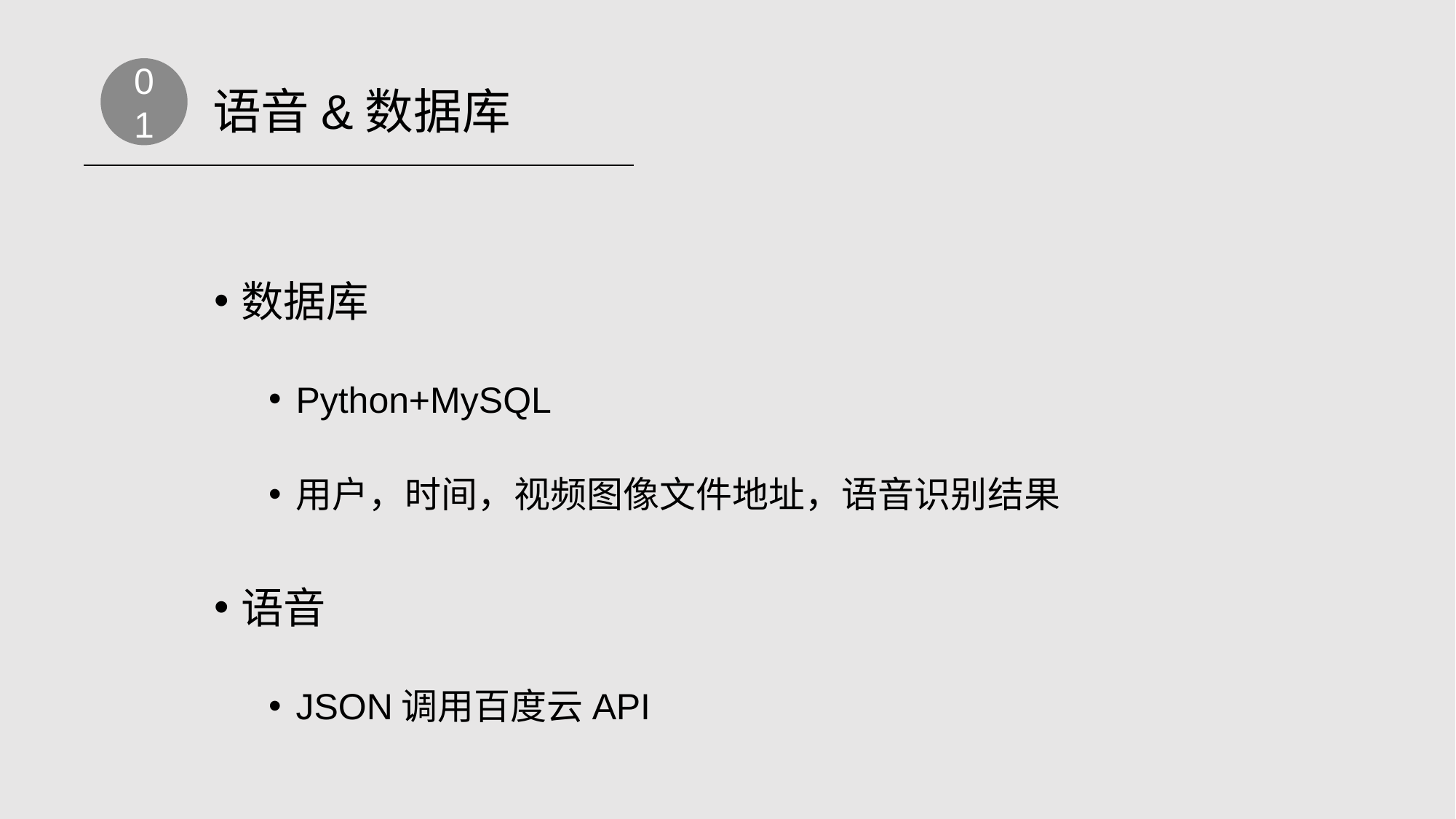

01
语音&数据库
数据库
Python+MySQL
用户，时间，视频图像文件地址，语音识别结果
语音
JSON调用百度云API